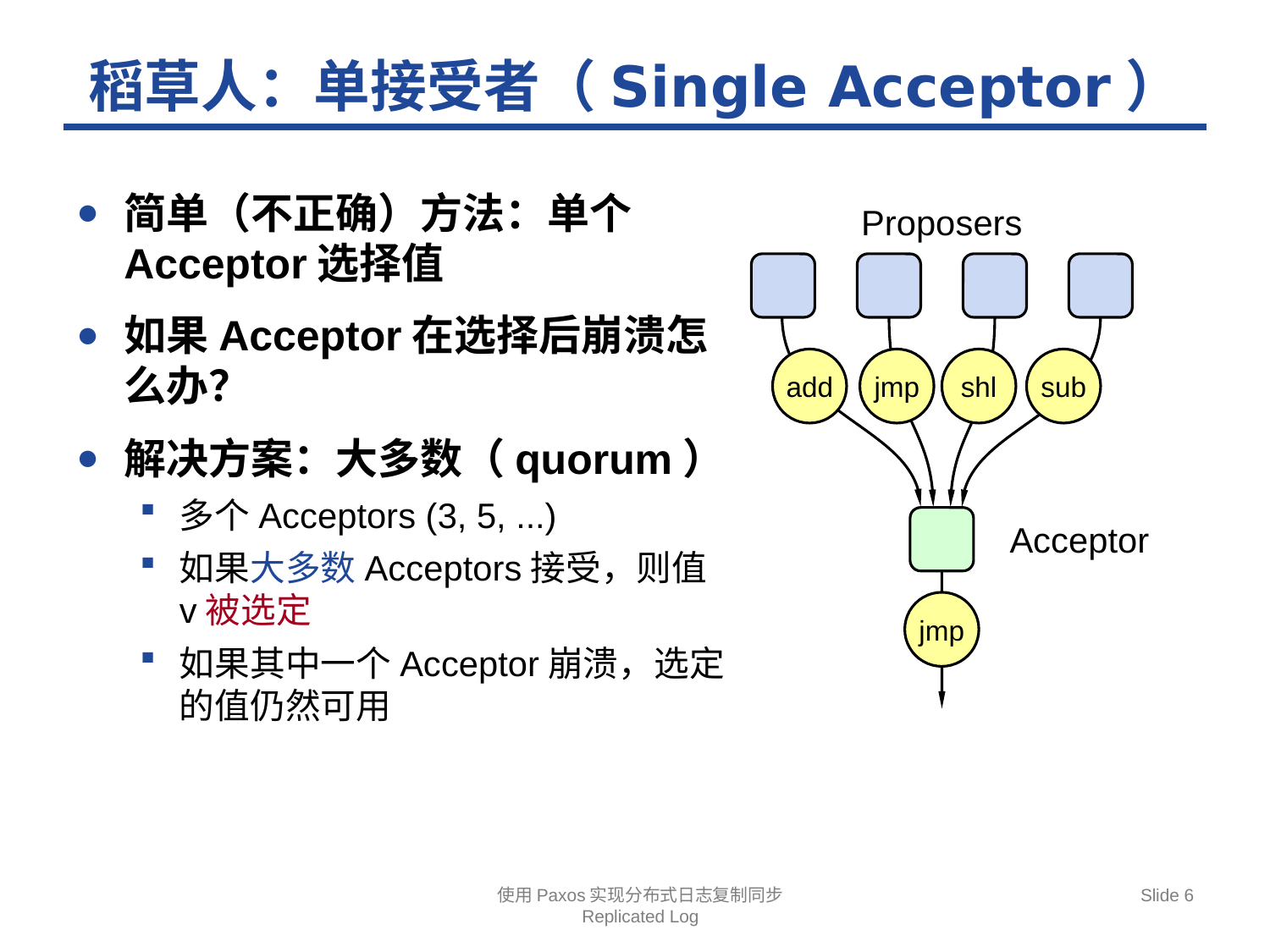

# 稻草人：单接受者（Single Acceptor）
简单（不正确）方法：单个Acceptor选择值
如果Acceptor在选择后崩溃怎么办？
解决方案：大多数（quorum）
多个Acceptors (3, 5, ...)
如果大多数Acceptors接受，则值v被选定
如果其中一个Acceptor崩溃，选定的值仍然可用
Proposers

add
jmp
shl
sub

Acceptor
jmp

使用Paxos实现分布式日志复制同步
Replicated Log
Slide 6